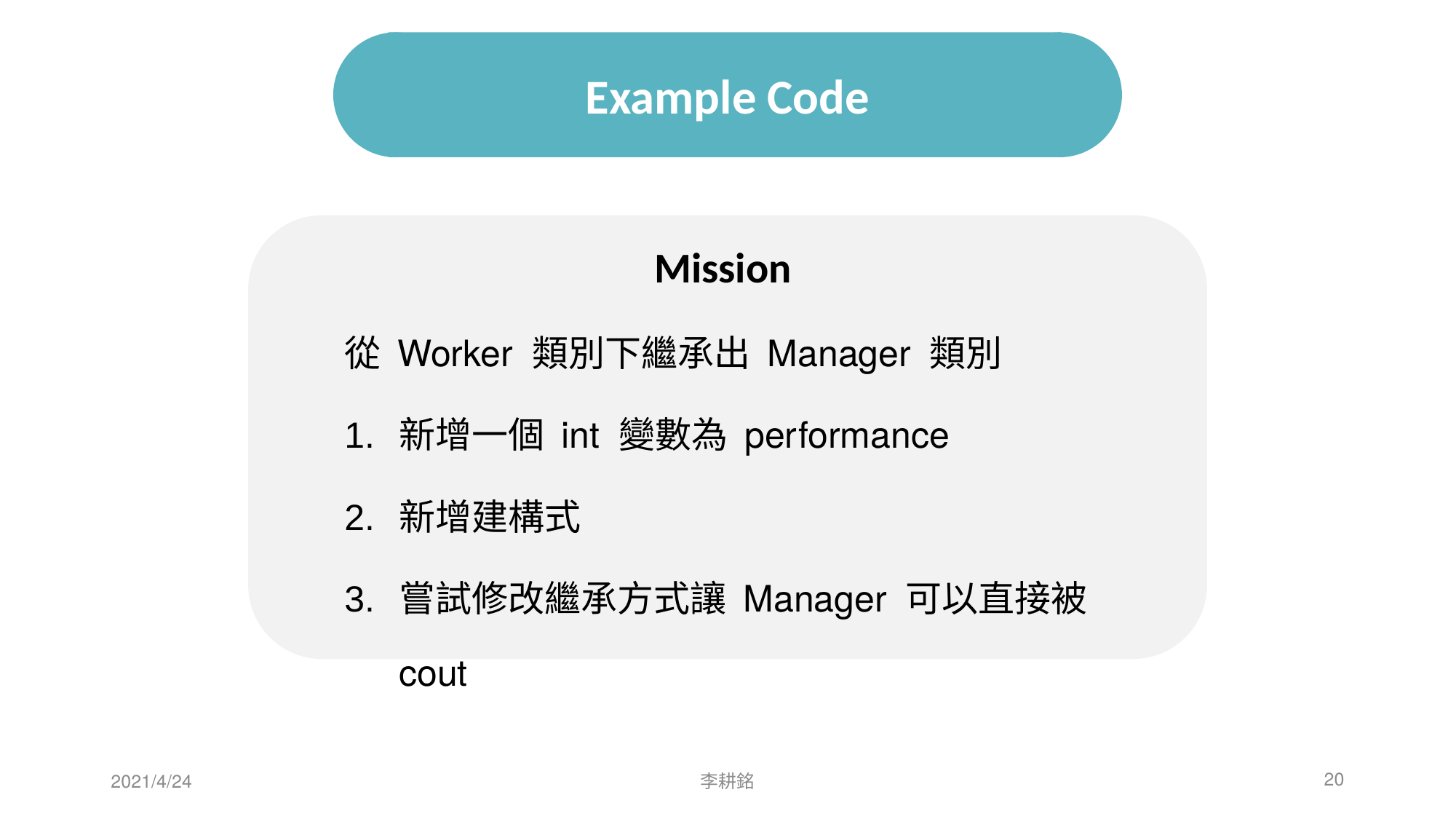

# Example Code

Mission
從 Worker 類別下繼承出 Manager 類別
新增一個 int 變數為 performance
新增建構式
嘗試修改繼承方式讓 Manager 可以直接被 cout
2021/4/24
李耕銘
20